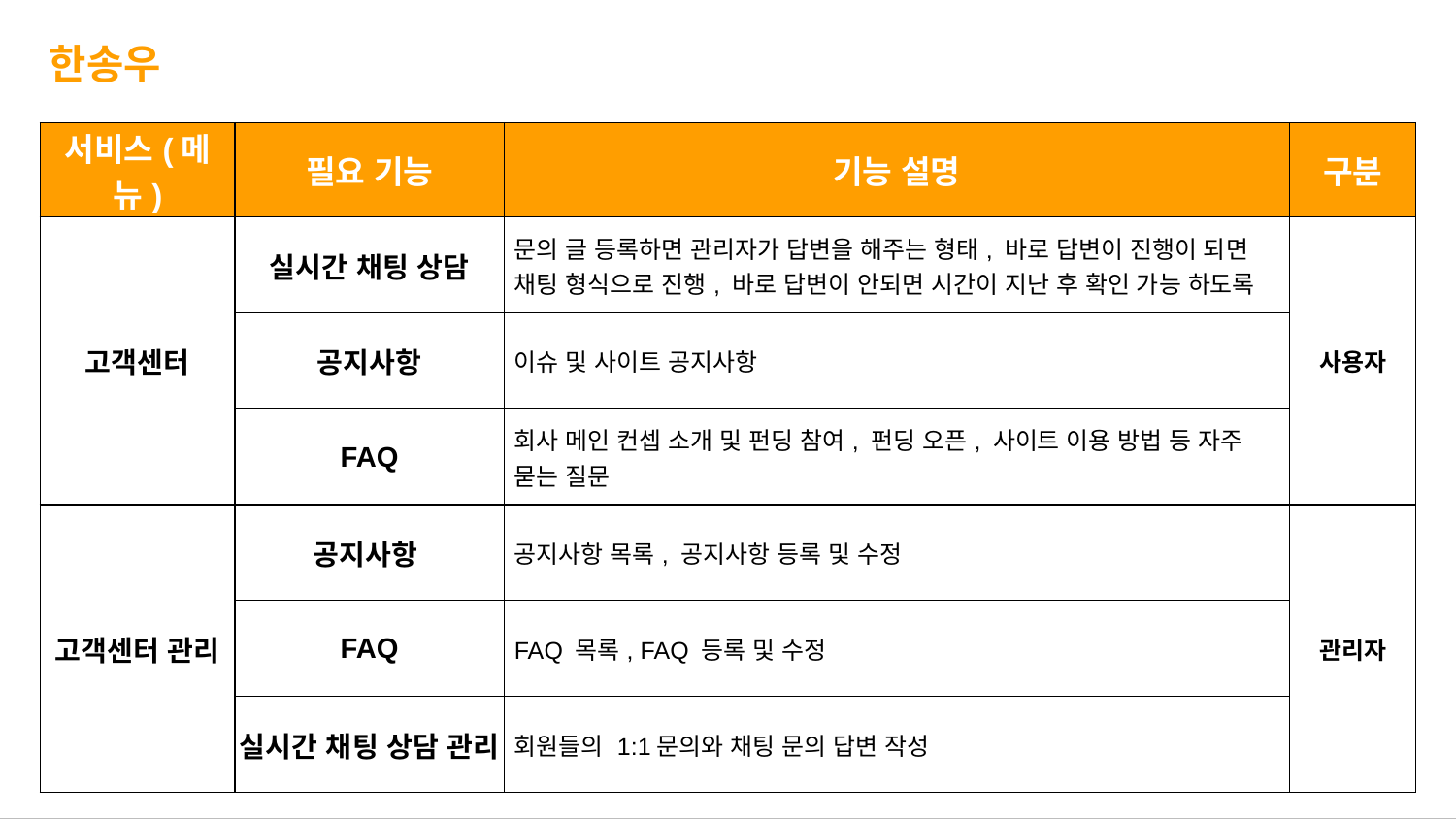

한송우
| 서비스(메뉴) | 필요 기능 | 기능 설명 | 구분 |
| --- | --- | --- | --- |
| 고객센터 | 실시간 채팅 상담 | 문의 글 등록하면 관리자가 답변을 해주는 형태, 바로 답변이 진행이 되면 채팅 형식으로 진행, 바로 답변이 안되면 시간이 지난 후 확인 가능 하도록 | 사용자 |
|  | 공지사항 | 이슈 및 사이트 공지사항 |  |
|  | FAQ | 회사 메인 컨셉 소개 및 펀딩 참여, 펀딩 오픈, 사이트 이용 방법 등 자주 묻는 질문 |  |
| 고객센터 관리 | 공지사항 | 공지사항 목록, 공지사항 등록 및 수정 | 관리자 |
|  | FAQ | FAQ 목록, FAQ 등록 및 수정 |  |
|  | 실시간 채팅 상담 관리 | 회원들의 1:1문의와 채팅 문의 답변 작성 |  |
12